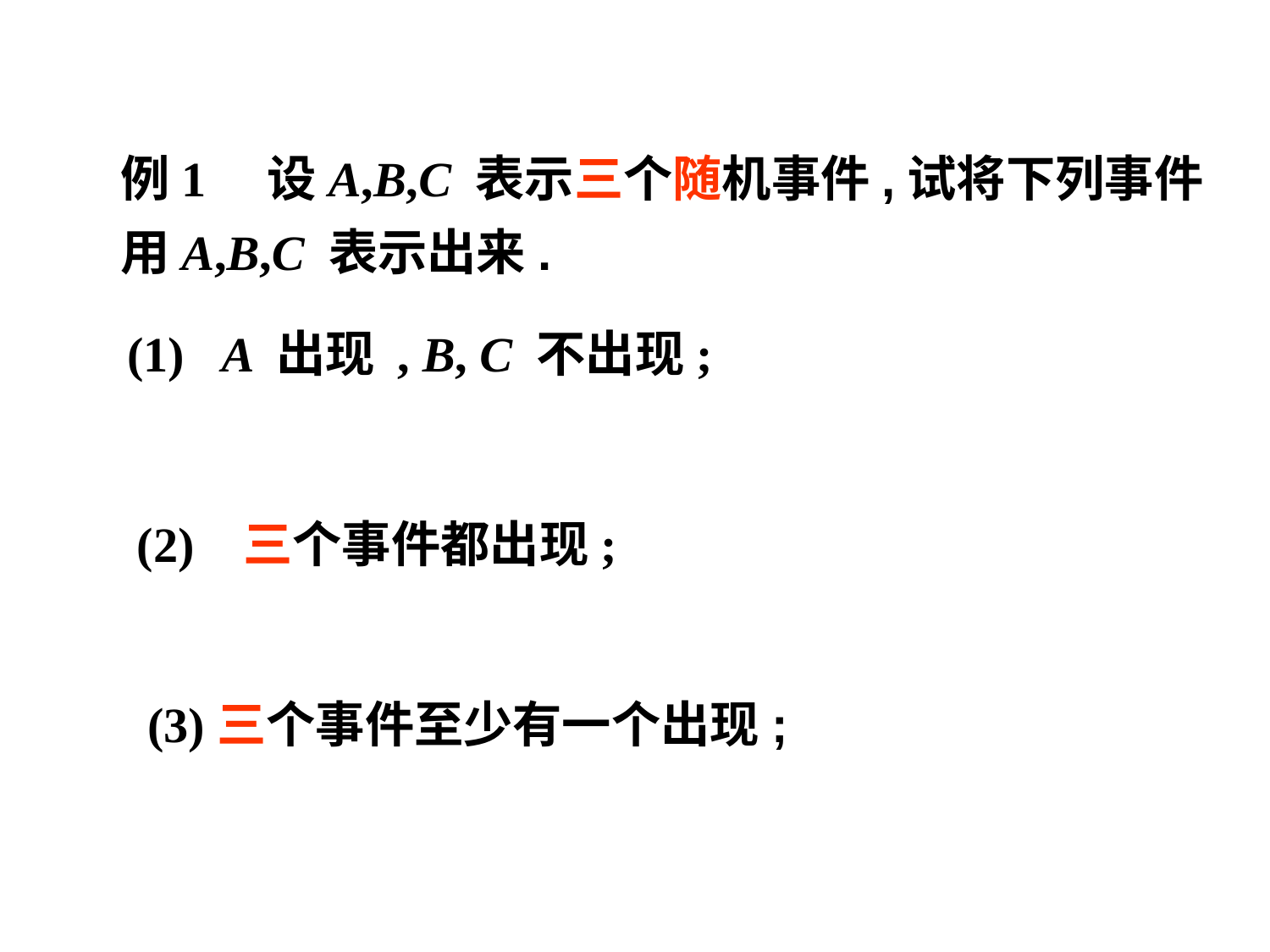

例1    设A,B,C 表示三个随机事件,试将下列事件
用A,B,C 表示出来.
(1)   A 出现 , B, C 不出现;

(2)   三个事件都出现;

(3)三个事件至少有一个出现;